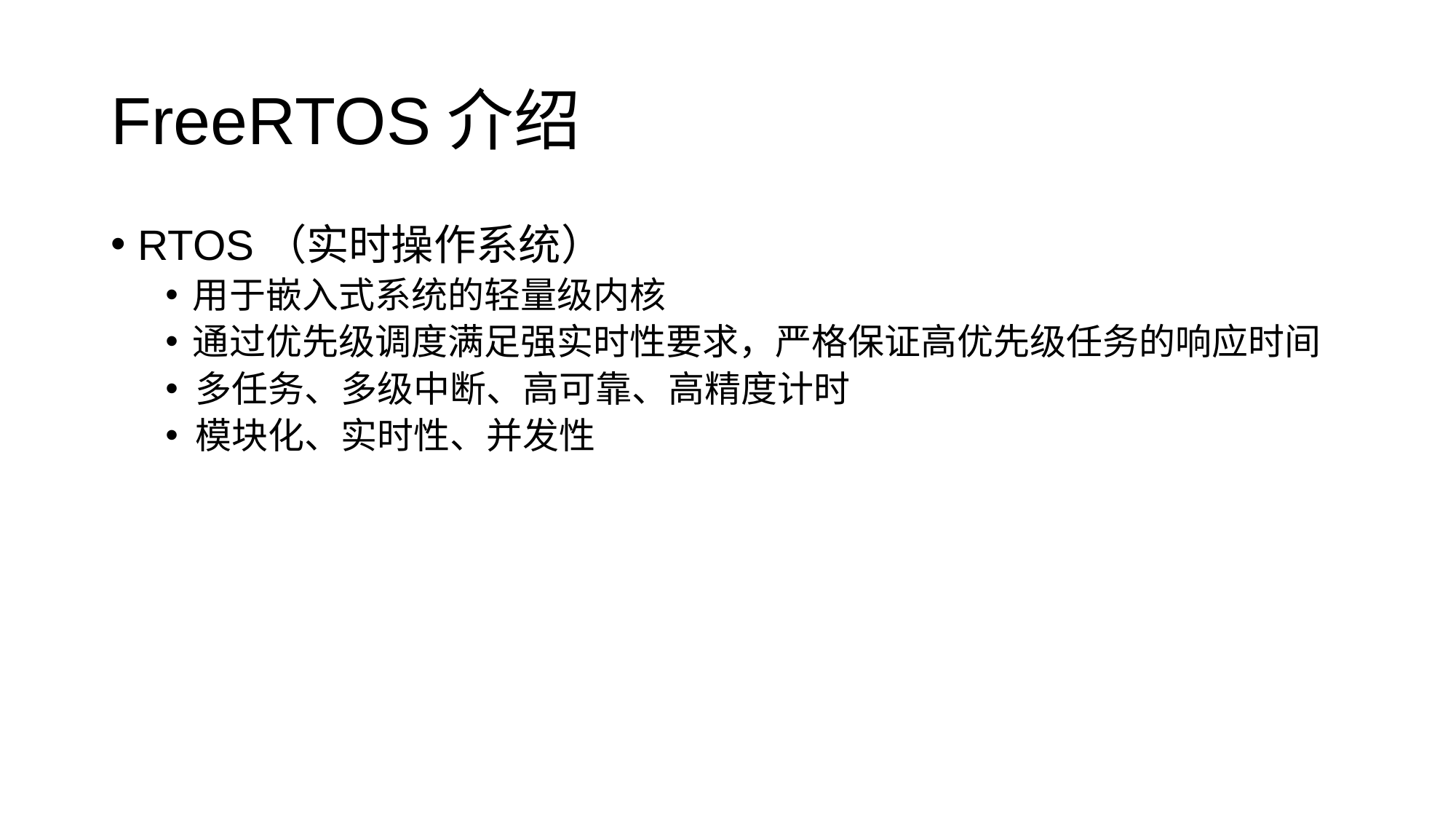

# FreeRTOS介绍
RTOS（实时操作系统）
用于嵌入式系统的轻量级内核
通过优先级调度满足强实时性要求，严格保证高优先级任务的响应时间
 多任务、多级中断、高可靠、高精度计时
 模块化、实时性、并发性